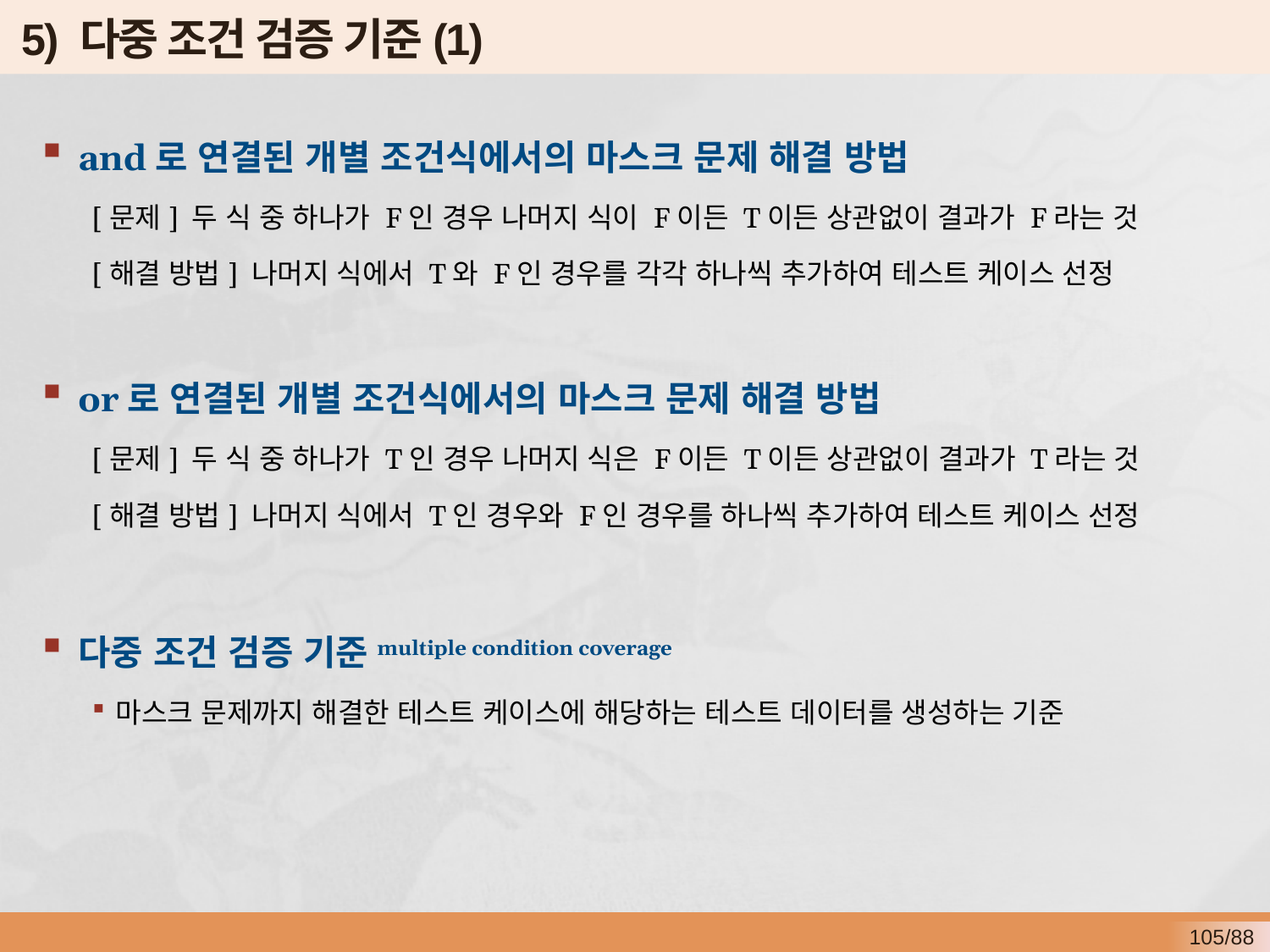

# 5) 다중 조건 검증 기준(1)
and로 연결된 개별 조건식에서의 마스크 문제 해결 방법
[문제] 두 식 중 하나가 F인 경우 나머지 식이 F이든 T이든 상관없이 결과가 F라는 것
[해결 방법] 나머지 식에서 T와 F인 경우를 각각 하나씩 추가하여 테스트 케이스 선정

or로 연결된 개별 조건식에서의 마스크 문제 해결 방법
[문제] 두 식 중 하나가 T인 경우 나머지 식은 F이든 T이든 상관없이 결과가 T라는 것
[해결 방법] 나머지 식에서 T인 경우와 F인 경우를 하나씩 추가하여 테스트 케이스 선정

다중 조건 검증 기준multiple condition coverage
마스크 문제까지 해결한 테스트 케이스에 해당하는 테스트 데이터를 생성하는 기준